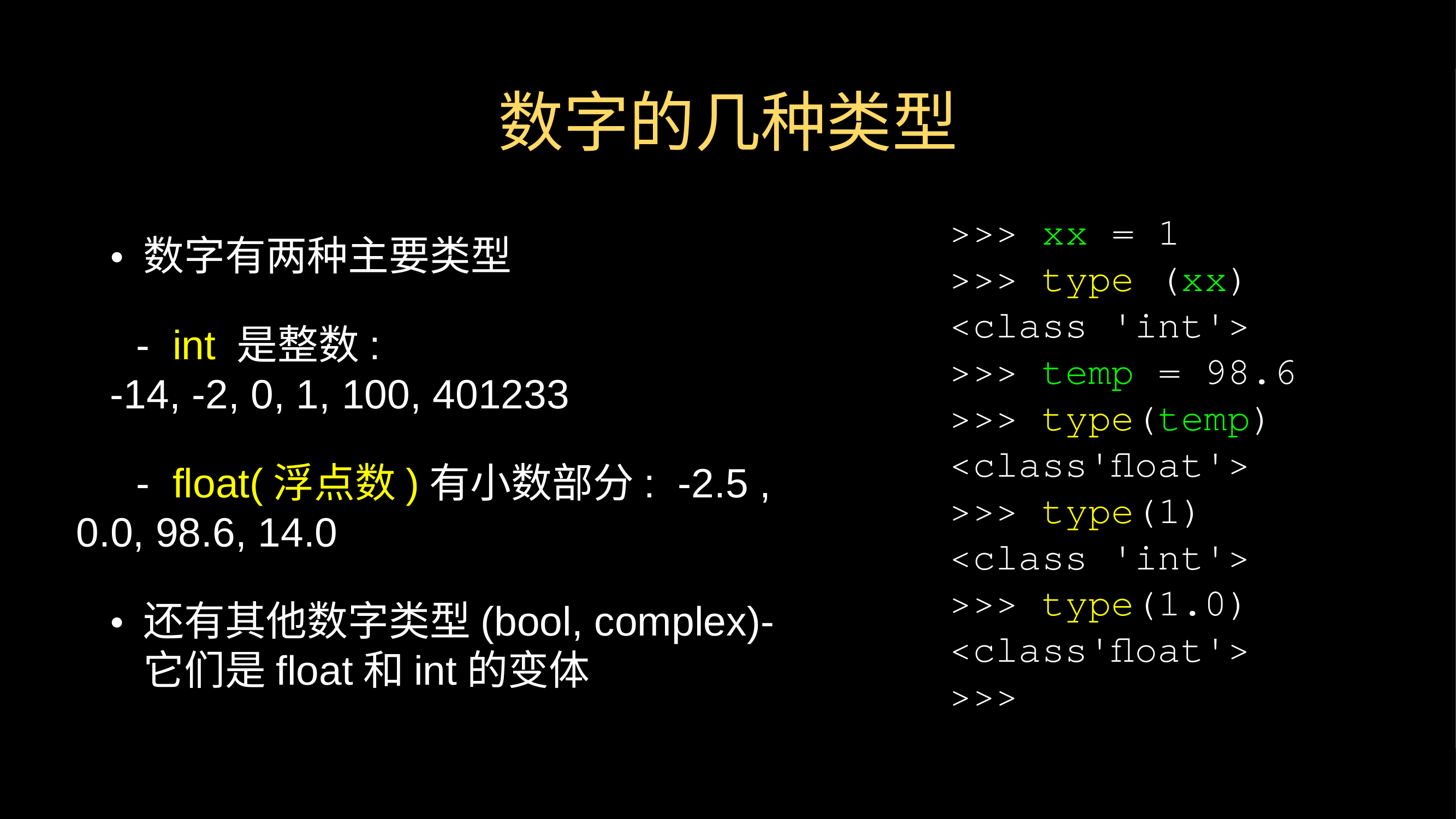

# 数字的几种类型
数字有两种主要类型
-  int 是整数:
   -14, -2, 0, 1, 100, 401233
-  float(浮点数)有小数部分:  -2.5 , 0.0, 98.6, 14.0
还有其他数字类型(bool, complex)-它们是float和int的变体
>>> xx = 1
>>> type (xx)
<class 'int'>
>>> temp = 98.6
>>> type(temp)
<class'float'>
>>> type(1)
<class 'int'>
>>> type(1.0)
<class'float'>
>>>